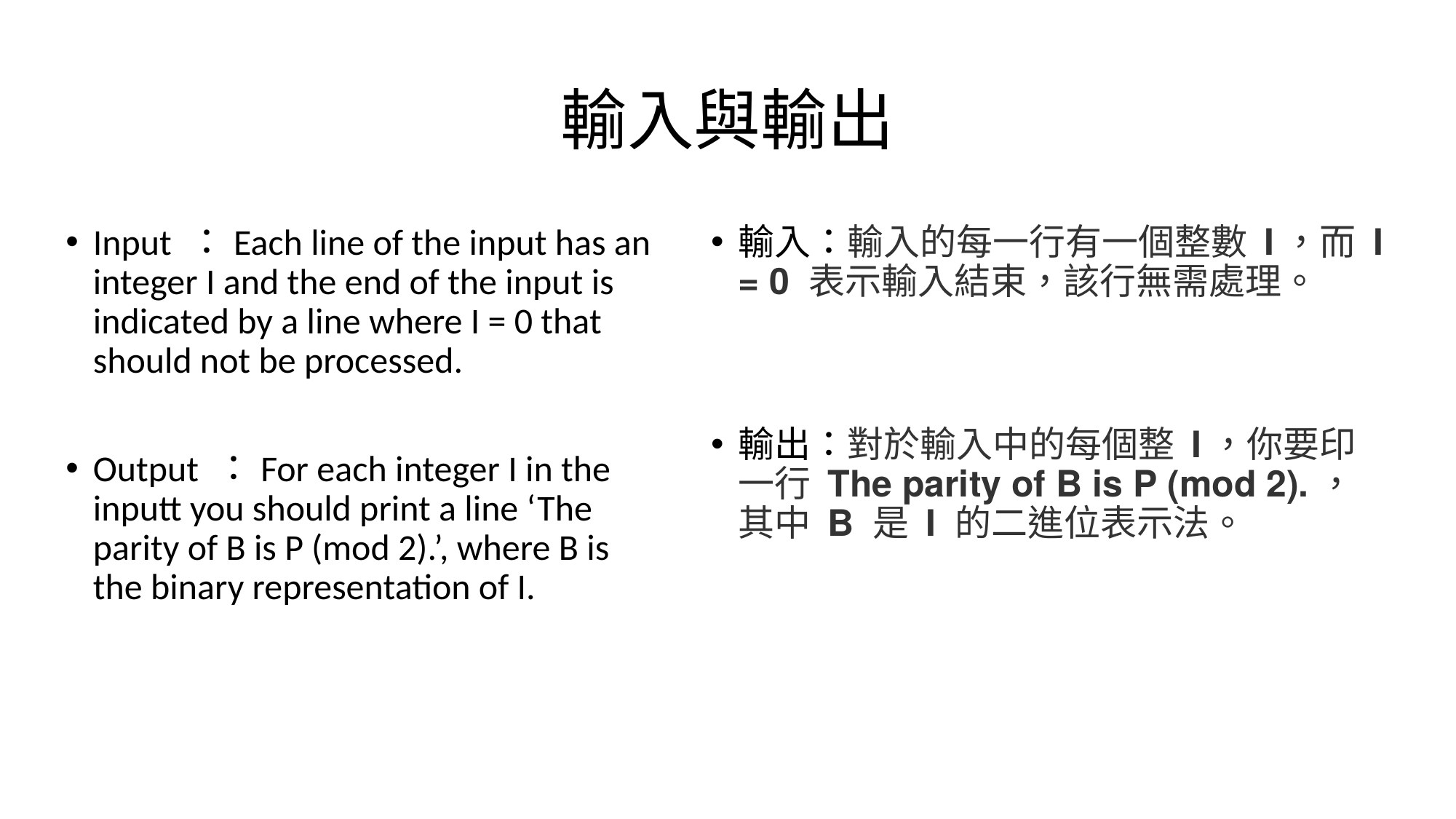

# 輸入與輸出
Input ：Each line of the input has an integer I and the end of the input is indicated by a line where I = 0 that should not be processed.

Output ：For each integer I in the inputt you should print a line ‘The parity of B is P (mod 2).’, where B is the binary representation of I.
輸入：輸入的每一行有一個整數 I，而 I = 0 表示輸入結束，該行無需處理。

輸出：對於輸入中的每個整 I，你要印一行 The parity of B is P (mod 2).，其中 B 是 I 的二進位表示法。